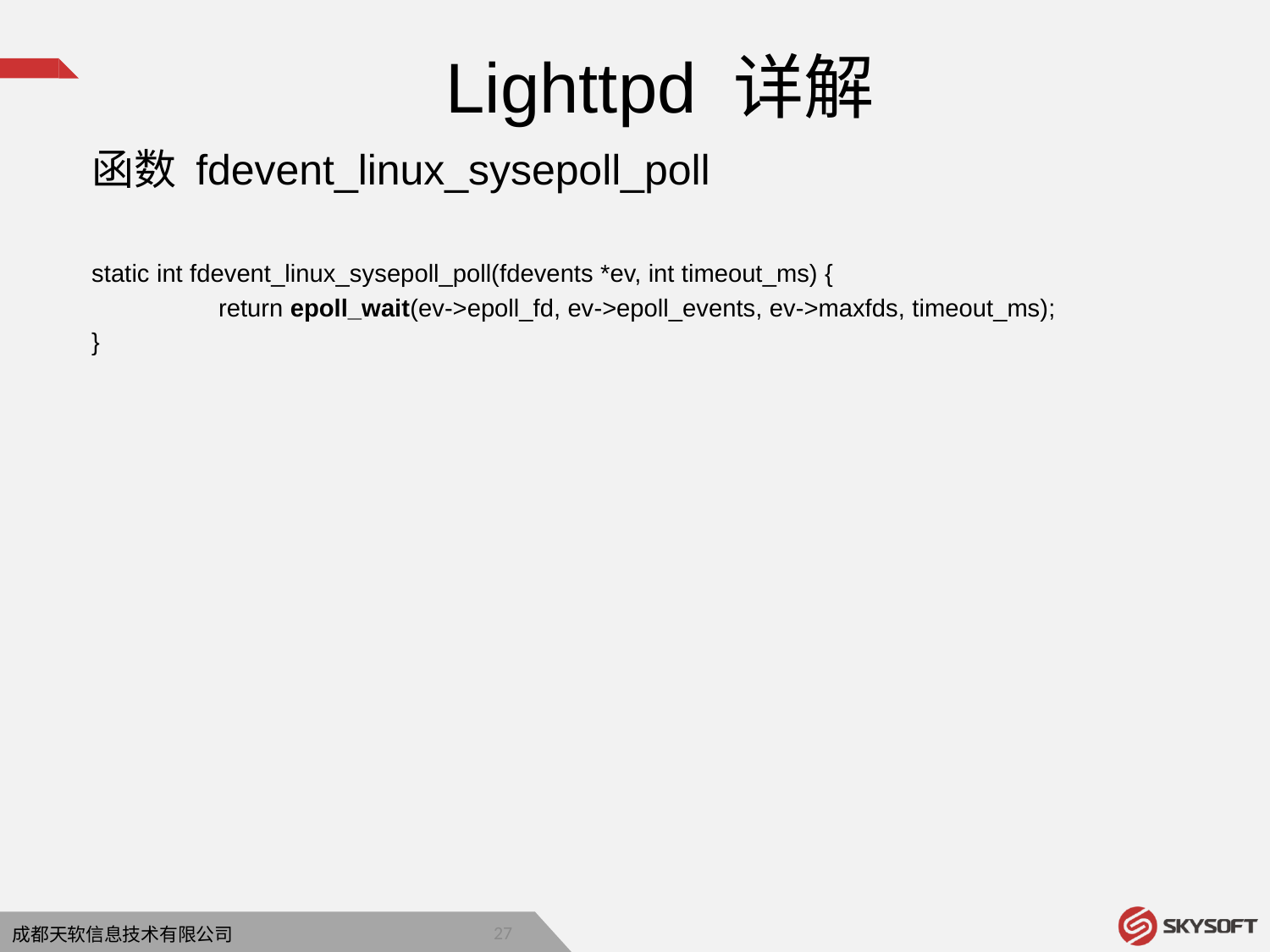

Lighttpd 详解

函数 fdevent_linux_sysepoll_poll

static int fdevent_linux_sysepoll_poll(fdevents *ev, int timeout_ms) {
	return epoll_wait(ev->epoll_fd, ev->epoll_events, ev->maxfds, timeout_ms);
}
27